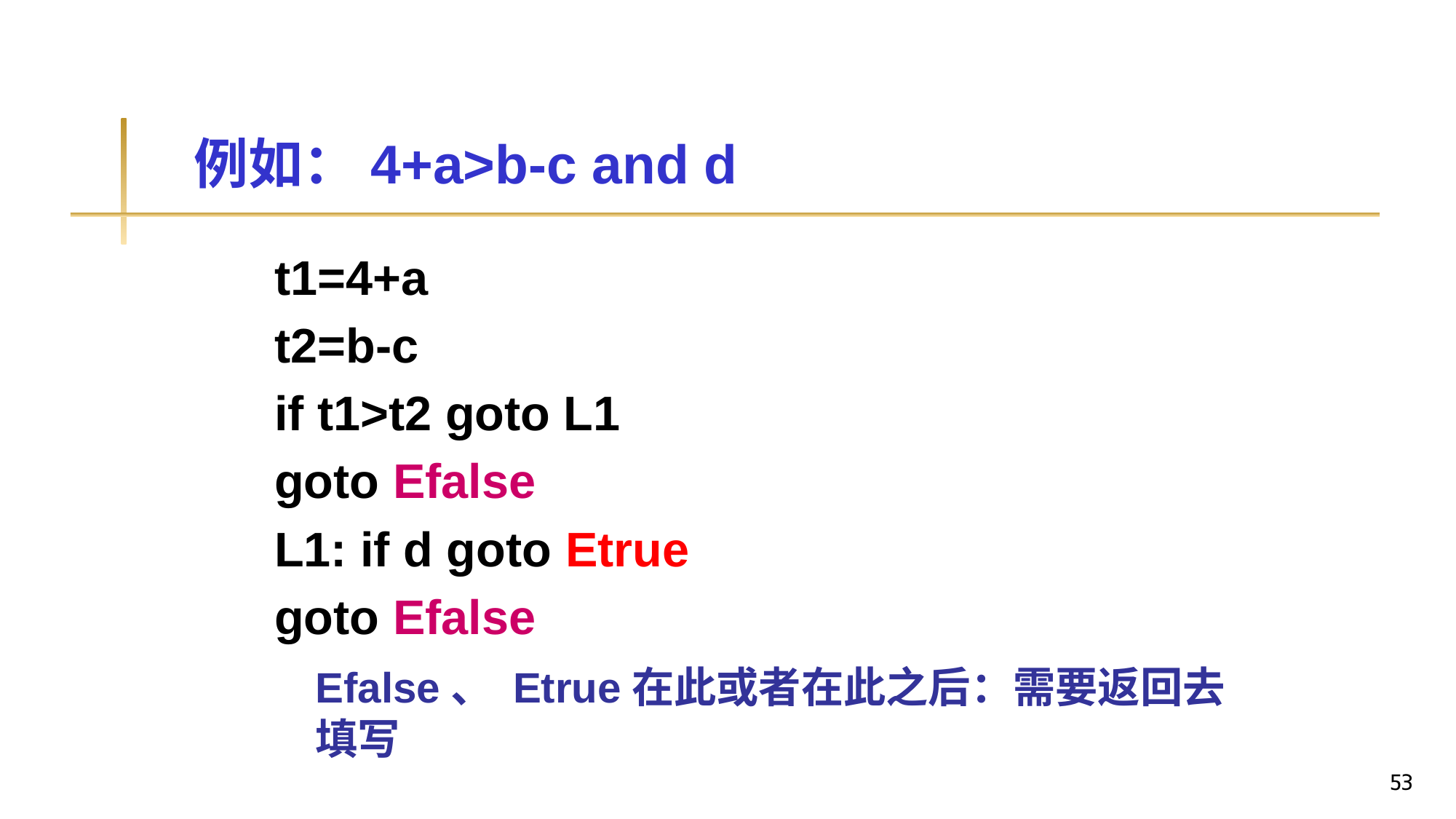

# 例如：4+a>b-c and d
t1=4+a
t2=b-c
if t1>t2 goto L1
goto Efalse
L1: if d goto Etrue
goto Efalse
	Efalse、 Etrue在此或者在此之后：需要返回去填写
53